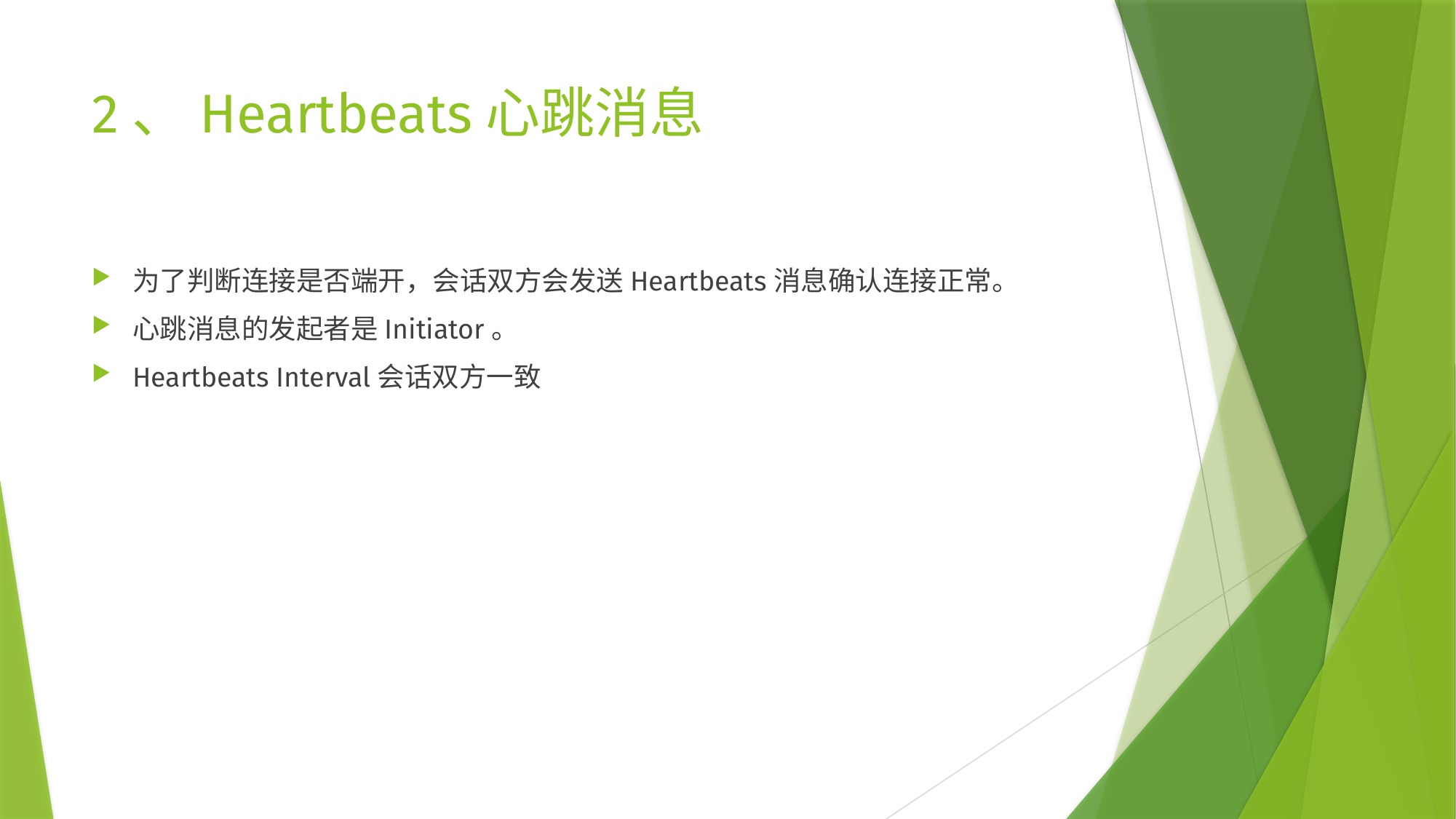

# 2、Heartbeats心跳消息
为了判断连接是否端开，会话双方会发送Heartbeats消息确认连接正常。
心跳消息的发起者是Initiator。
Heartbeats Interval会话双方一致